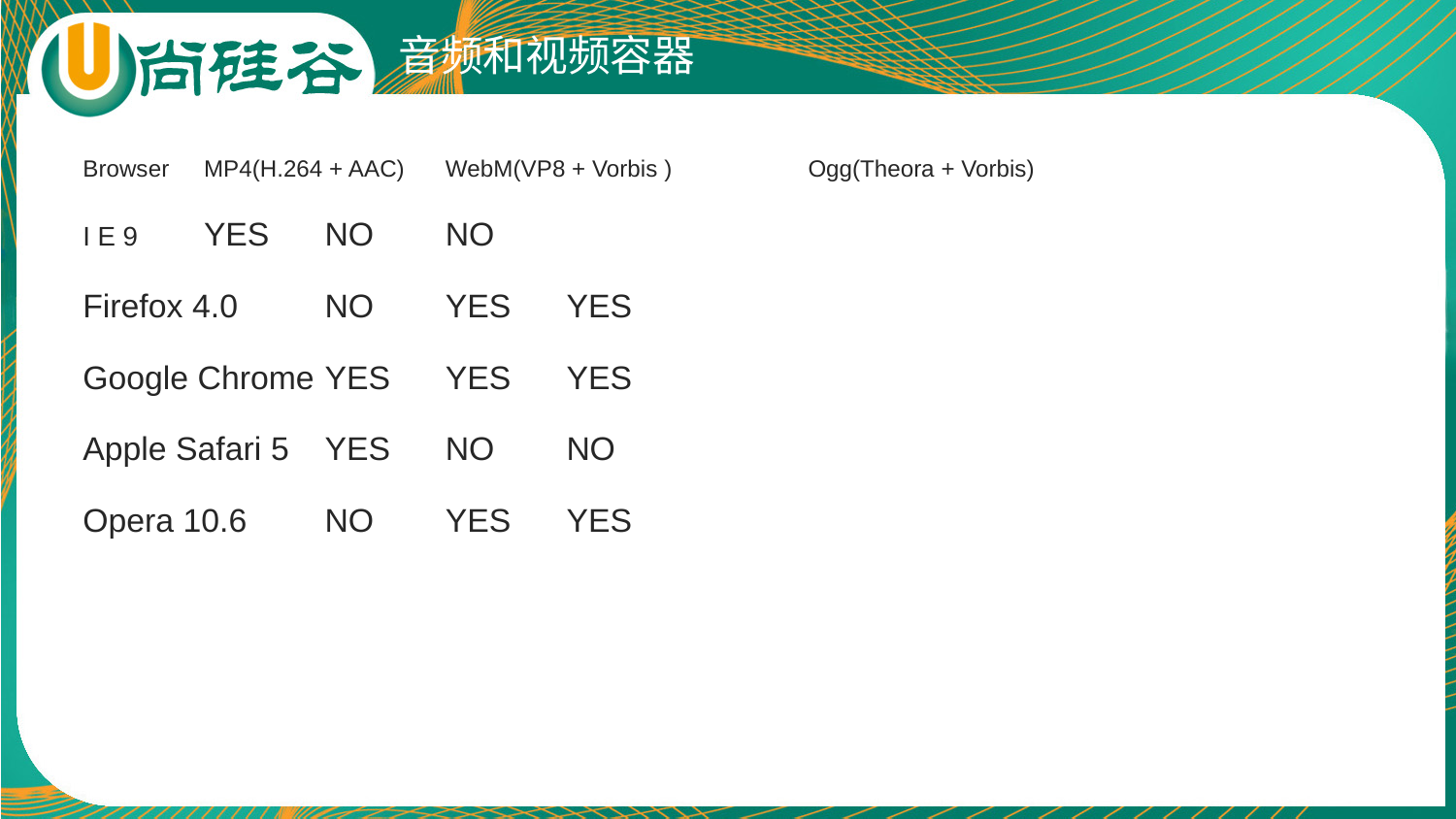

# 音频和视频容器
Browser		MP4(H.264 + AAC)	WebM(VP8 + Vorbis )		Ogg(Theora + Vorbis)
I E 9   			YES			NO				NO
Firefox 4.0		NO			YES				YES
Google Chrome 	YES			YES				YES
Apple Safari 5	YES			NO				NO
Opera 10.6		NO			YES				YES